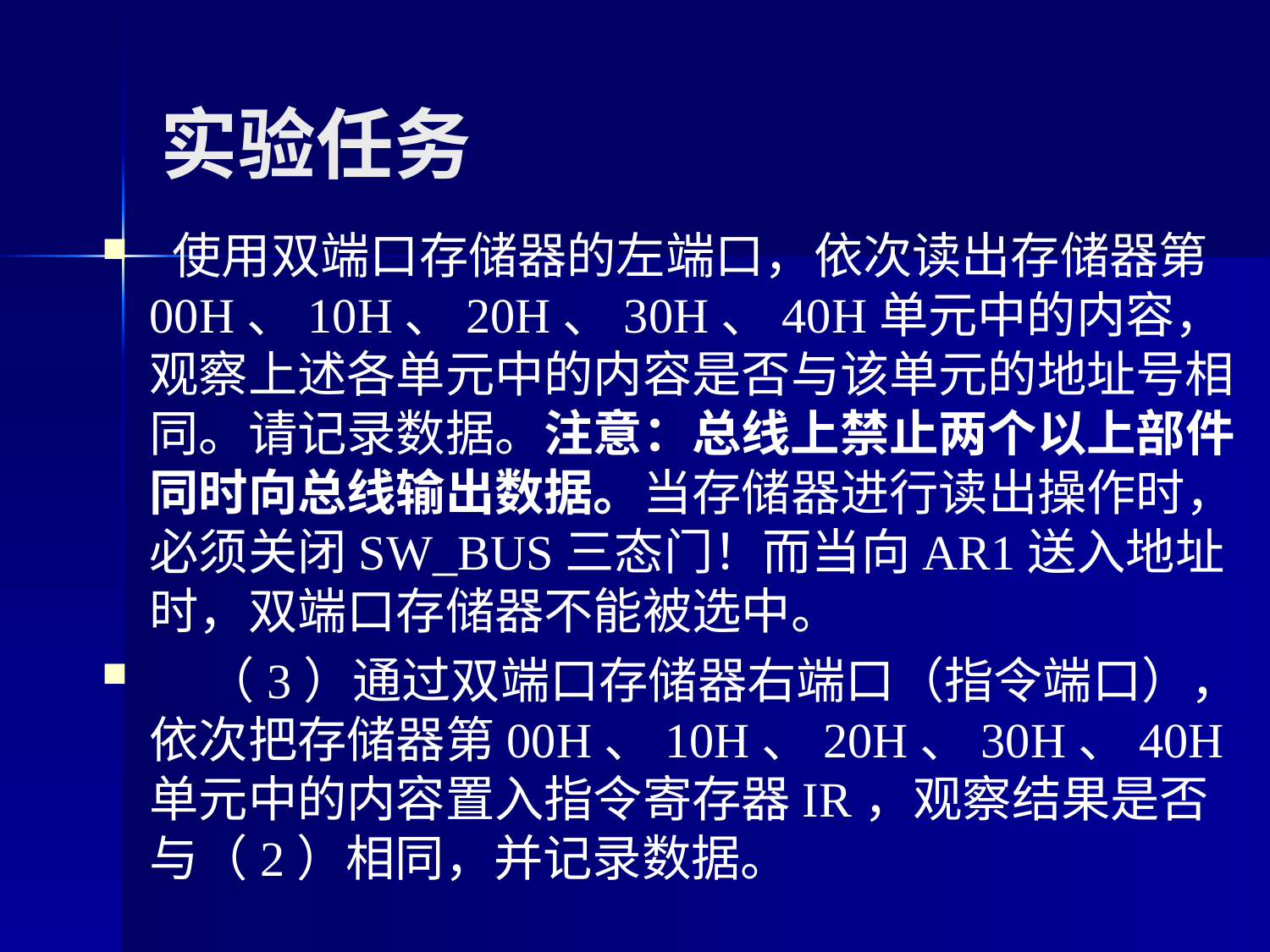

# 实验任务
 使用双端口存储器的左端口，依次读出存储器第00H、10H、20H、30H、40H单元中的内容，观察上述各单元中的内容是否与该单元的地址号相同。请记录数据。注意：总线上禁止两个以上部件同时向总线输出数据。当存储器进行读出操作时，必须关闭SW_BUS三态门！而当向AR1送入地址时，双端口存储器不能被选中。
    （3）通过双端口存储器右端口（指令端口），依次把存储器第00H、10H、20H、30H、40H单元中的内容置入指令寄存器IR，观察结果是否与（2）相同，并记录数据。